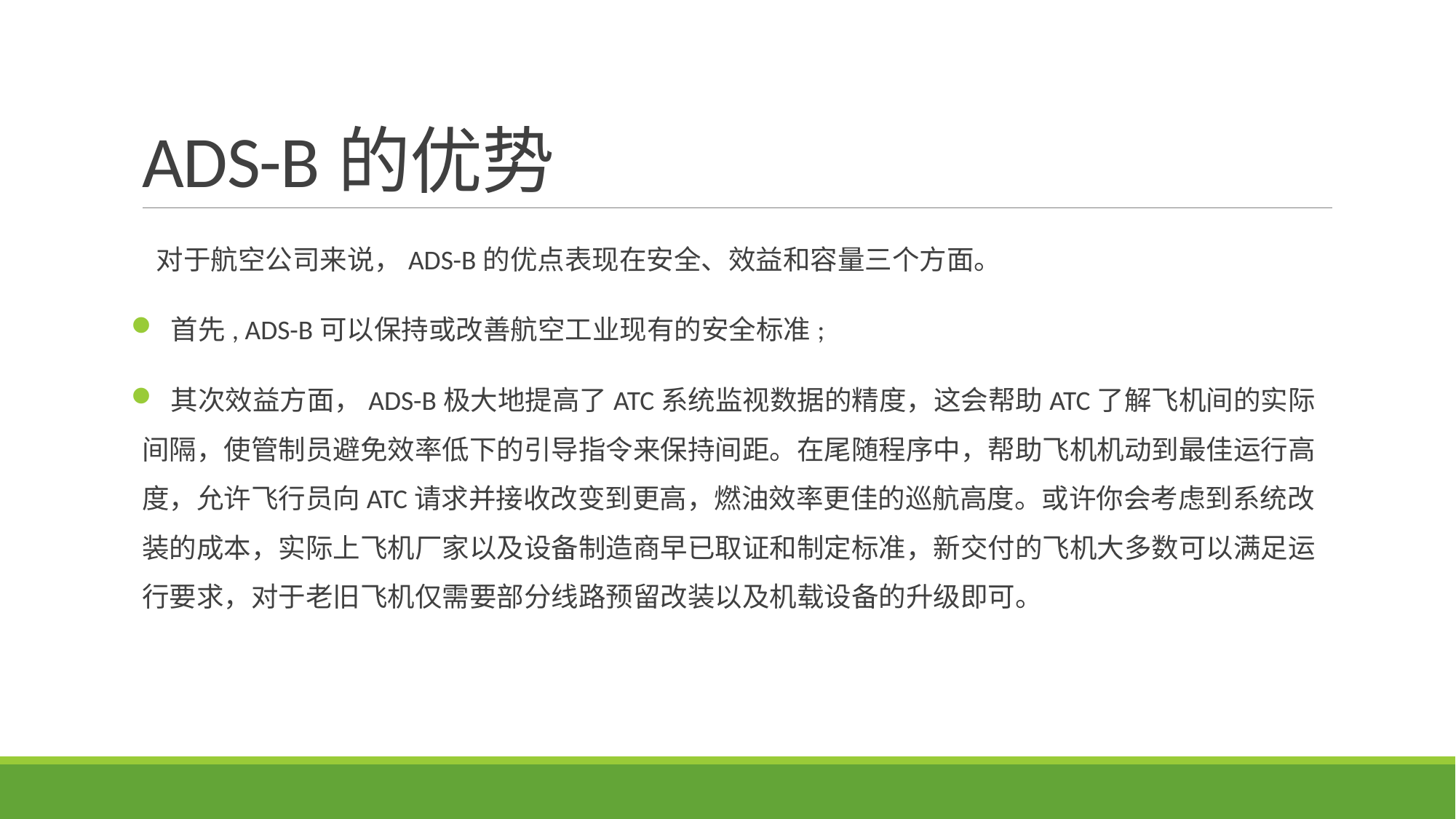

# ADS-B的优势
   对于航空公司来说，ADS-B的优点表现在安全、效益和容量三个方面。
 首先, ADS-B可以保持或改善航空工业现有的安全标准;
 其次效益方面，ADS-B极大地提高了ATC系统监视数据的精度，这会帮助ATC了解飞机间的实际间隔，使管制员避免效率低下的引导指令来保持间距。在尾随程序中，帮助飞机机动到最佳运行高度，允许飞行员向ATC请求并接收改变到更高，燃油效率更佳的巡航高度。或许你会考虑到系统改装的成本，实际上飞机厂家以及设备制造商早已取证和制定标准，新交付的飞机大多数可以满足运行要求，对于老旧飞机仅需要部分线路预留改装以及机载设备的升级即可。